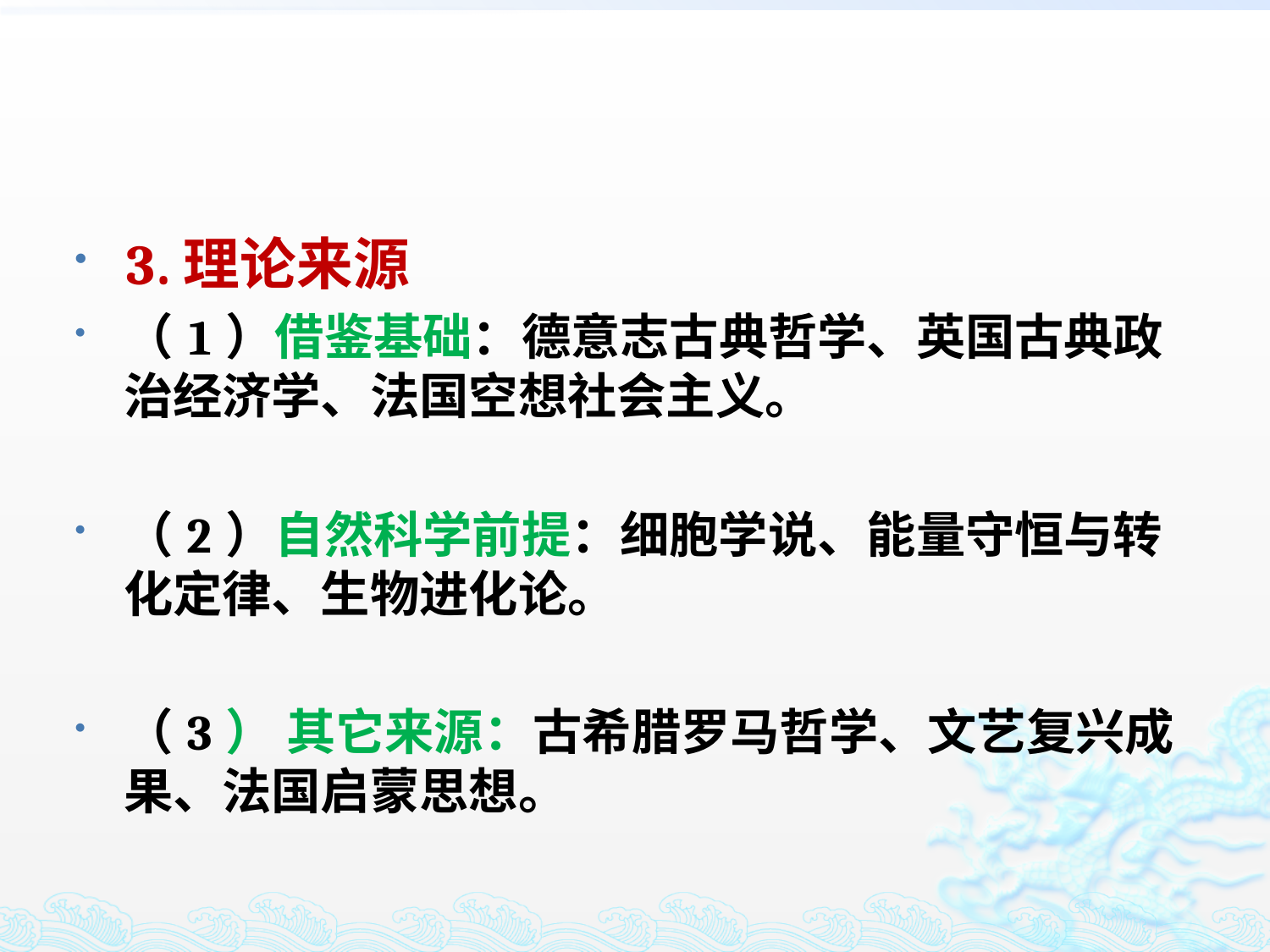

3.理论来源
（1）借鉴基础：德意志古典哲学、英国古典政治经济学、法国空想社会主义。

（2）自然科学前提：细胞学说、能量守恒与转化定律、生物进化论。

（3） 其它来源：古希腊罗马哲学、文艺复兴成果、法国启蒙思想。